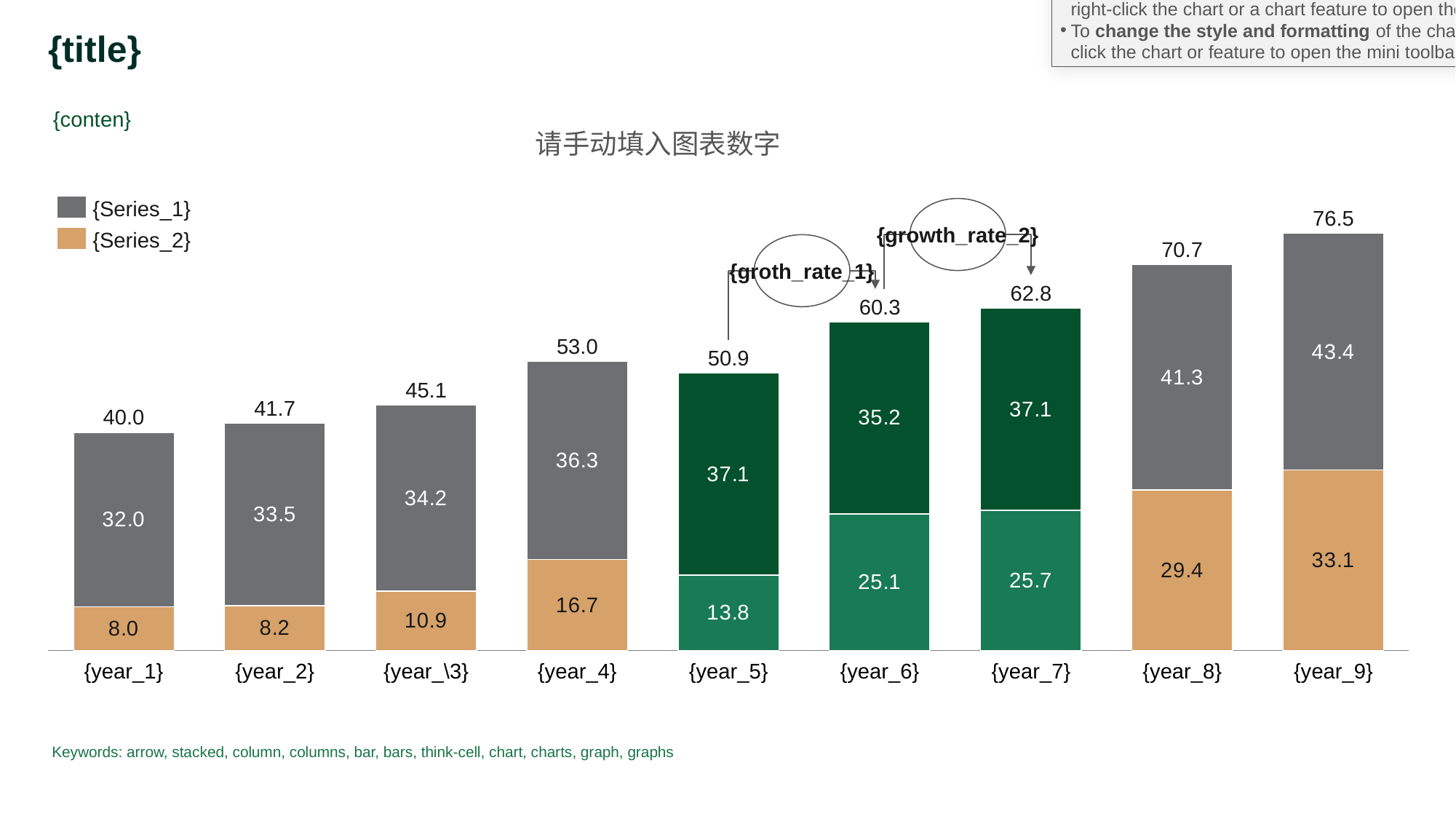

This slide contains a think-cell chart.
To open the chart's internal datasheet, double-click any empty space in the chart.
To add annotations (e.g., CAGR arrows, difference arrows), right-click the chart or a chart feature to open the context menu.
To change the style and formatting of the chart or a feature, click the chart or feature to open the mini toolbar.
# {title}
请手动填入图表数字
{conten}

### Chart

| Category |  |  |
|---|---|---|
{Series_1}

{growth_rate_2}
76.5
{Series_2}

{groth_rate_1}
70.7
62.8
60.3
53.0
50.9
45.1
41.7
40.0
{year_1}
{year_2}
{year_\3}
{year_4}
{year_5}
{year_6}
{year_7}
{year_8}
{year_9}
Keywords: arrow, stacked, column, columns, bar, bars, think-cell, chart, charts, graph, graphs